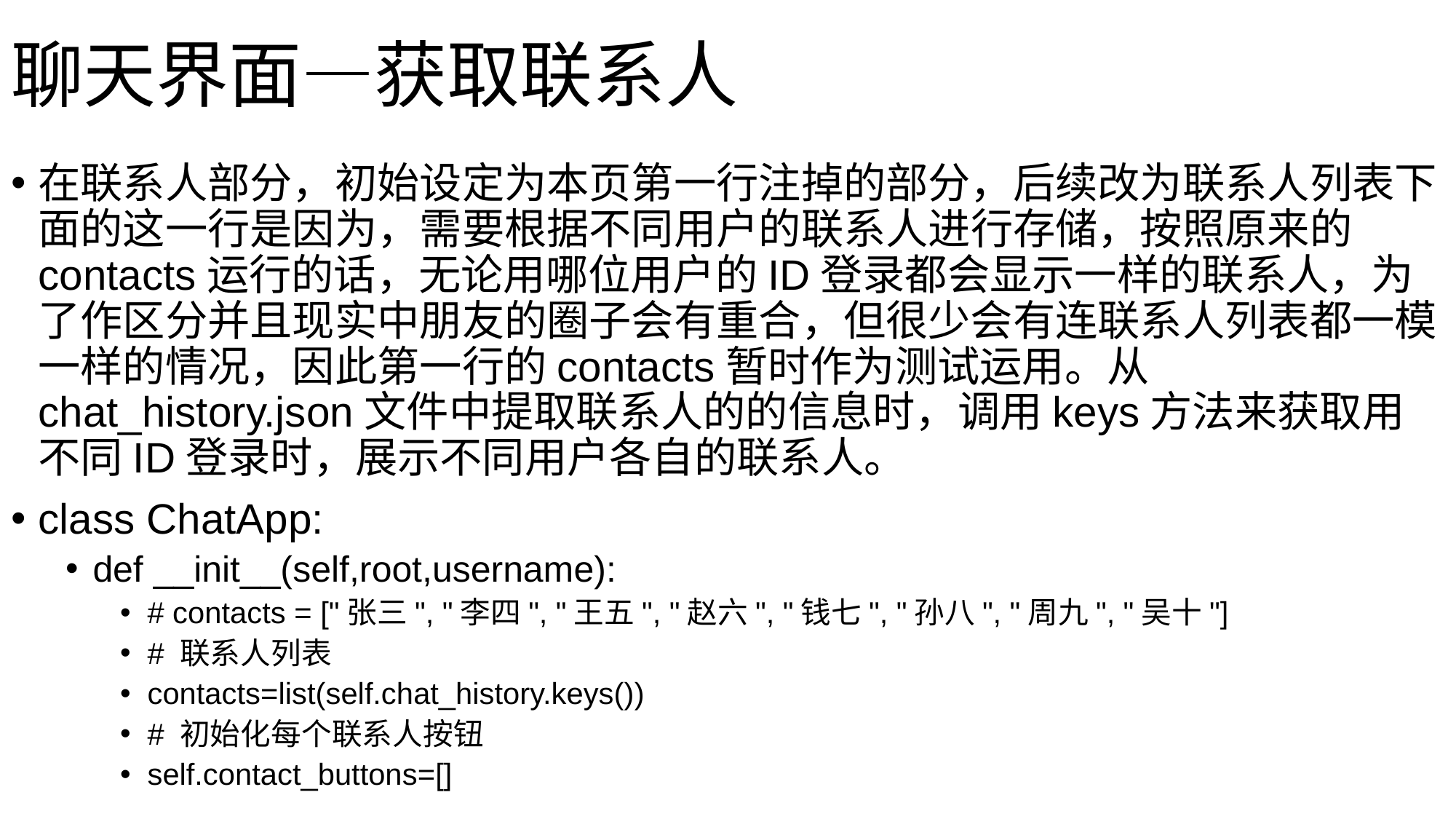

# 聊天界面—获取联系人
在联系人部分，初始设定为本页第一行注掉的部分，后续改为联系人列表下面的这一行是因为，需要根据不同用户的联系人进行存储，按照原来的contacts运行的话，无论用哪位用户的ID登录都会显示一样的联系人，为了作区分并且现实中朋友的圈子会有重合，但很少会有连联系人列表都一模一样的情况，因此第一行的contacts暂时作为测试运用。从chat_history.json文件中提取联系人的的信息时，调用keys方法来获取用不同ID登录时，展示不同用户各自的联系人。
class ChatApp:
def __init__(self,root,username):
# contacts = ["张三", "李四", "王五", "赵六", "钱七", "孙八", "周九", "吴十"]
# 联系人列表
contacts=list(self.chat_history.keys())
# 初始化每个联系人按钮
self.contact_buttons=[]